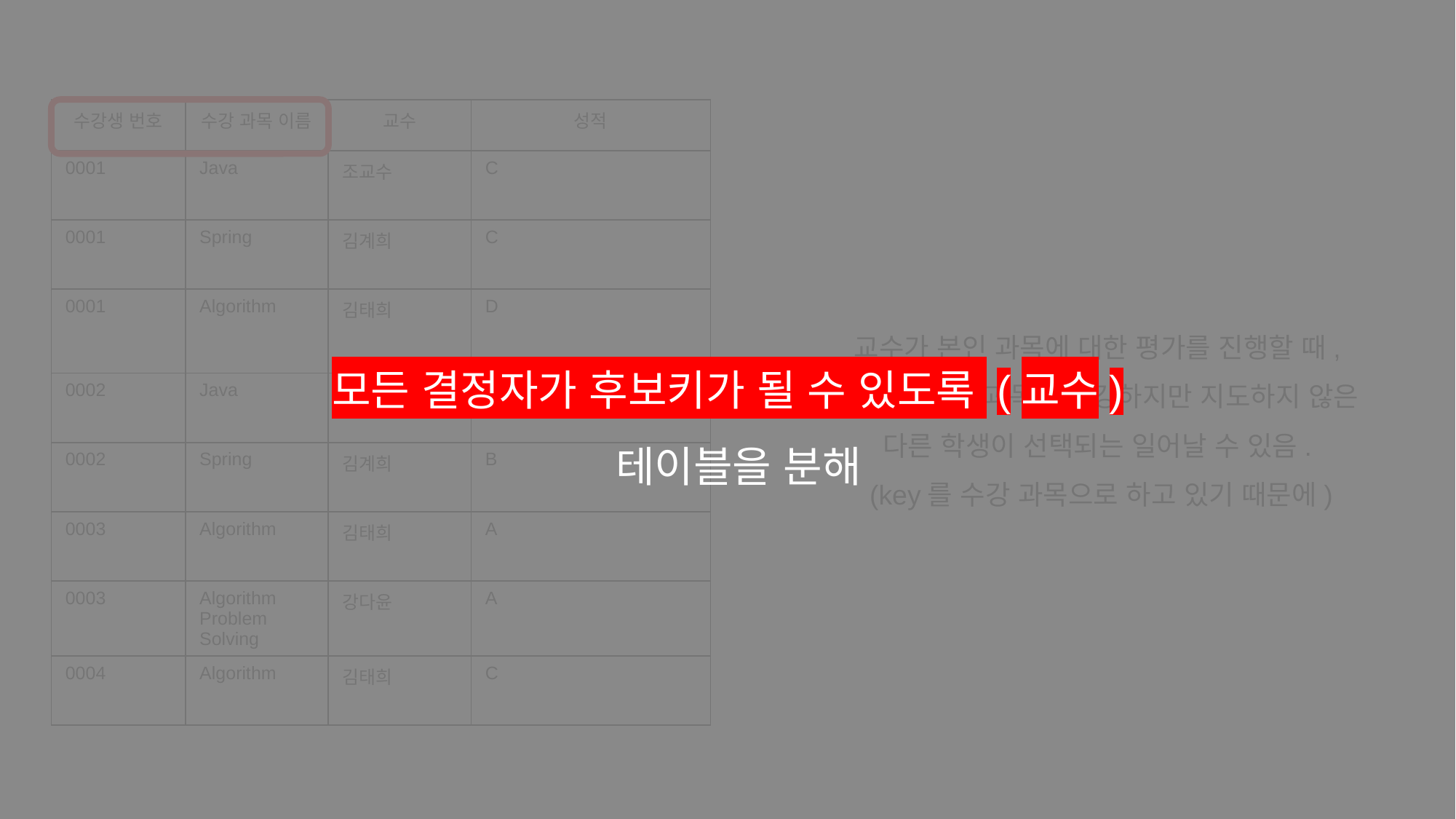

| 수강생 번호 | 수강 과목 이름 | 교수 | 성적 |
| --- | --- | --- | --- |
| 0001 | Java | 조교수 | C |
| 0001 | Spring | 김계희 | C |
| 0001 | Algorithm | 김태희 | D |
| 0002 | Java | 조교수 | A |
| 0002 | Spring | 김계희 | B |
| 0003 | Algorithm | 김태희 | A |
| 0003 | Algorithm Problem Solving | 강다윤 | A |
| 0004 | Algorithm | 김태희 | C |

교수가 본인 과목에 대한 평가를 진행할 때,
자신이 같은 과목을 수강하지만 지도하지 않은
다른 학생이 선택되는 일어날 수 있음.
(key를 수강 과목으로 하고 있기 때문에)
모든 결정자가 후보키가 될 수 있도록 (교수)
 테이블을 분해